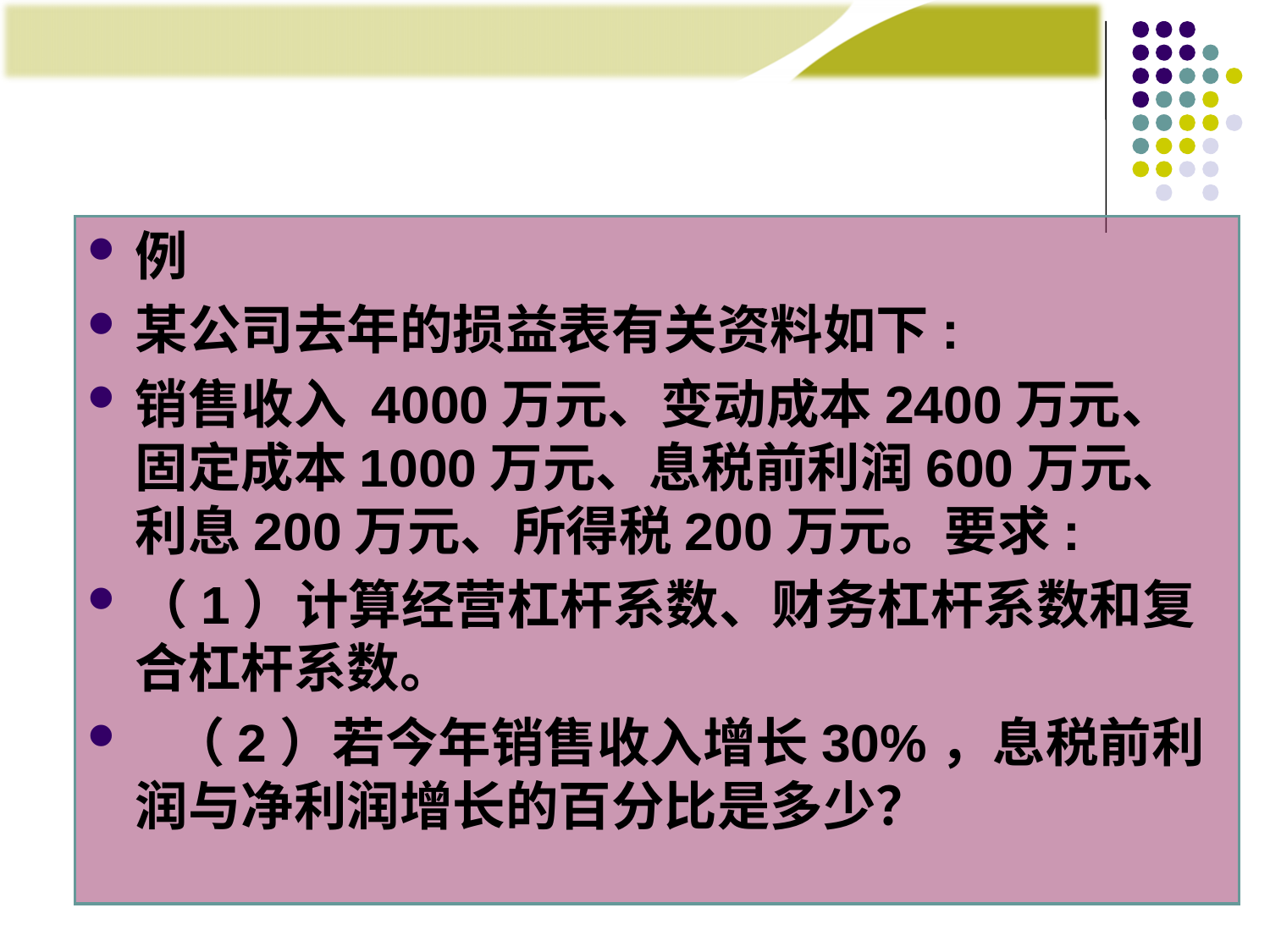

116
例
某公司去年的损益表有关资料如下:
销售收入 4000万元、变动成本2400万元、固定成本1000万元、息税前利润600万元、利息200万元、所得税200万元。要求:
（1）计算经营杠杆系数、财务杠杆系数和复合杠杆系数。
  （2）若今年销售收入增长30%，息税前利润与净利润增长的百分比是多少？